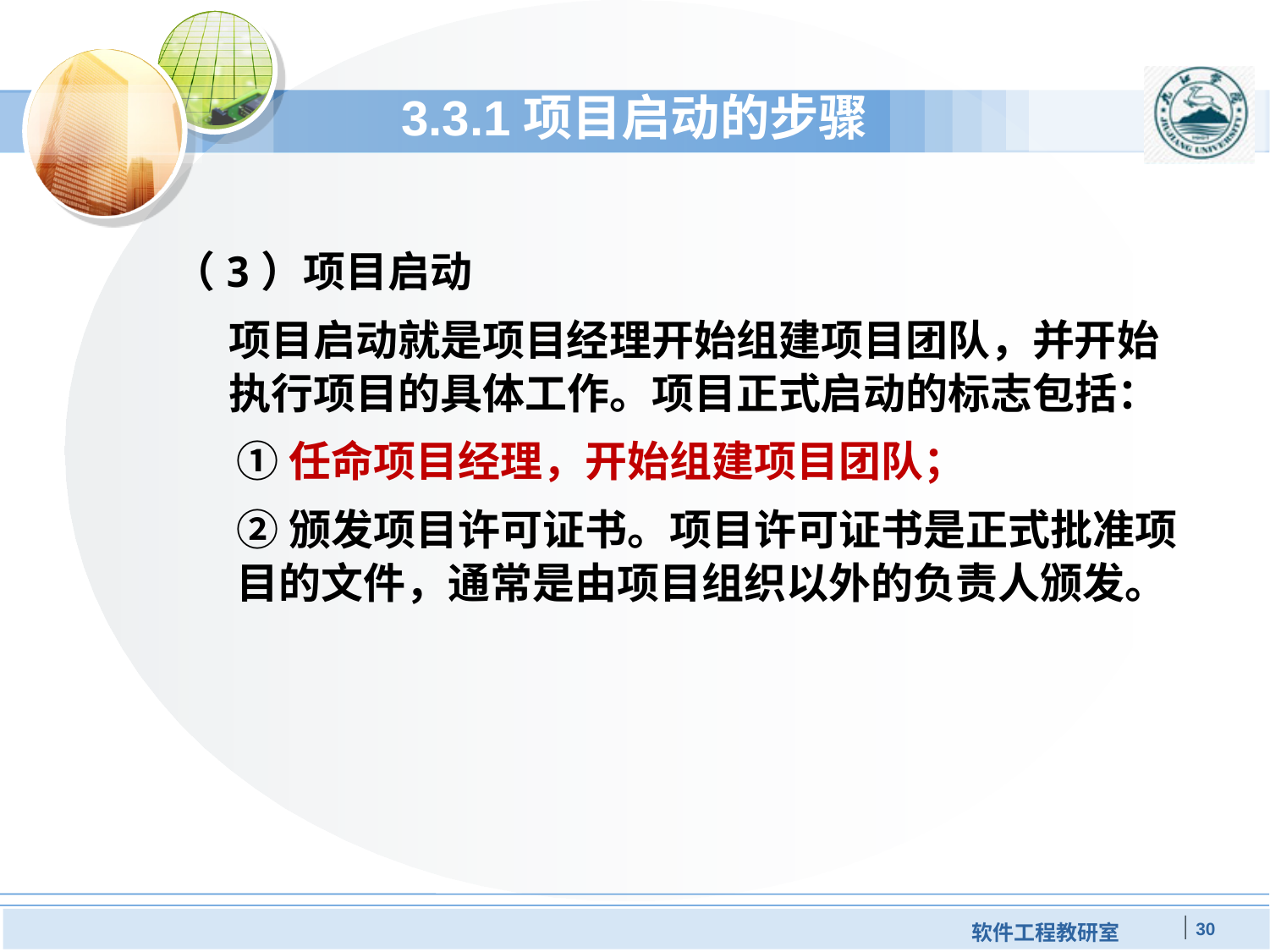

# 3.3.1项目启动的步骤
（3）项目启动
项目启动就是项目经理开始组建项目团队，并开始执行项目的具体工作。项目正式启动的标志包括：
①任命项目经理，开始组建项目团队；
②颁发项目许可证书。项目许可证书是正式批准项目的文件，通常是由项目组织以外的负责人颁发。